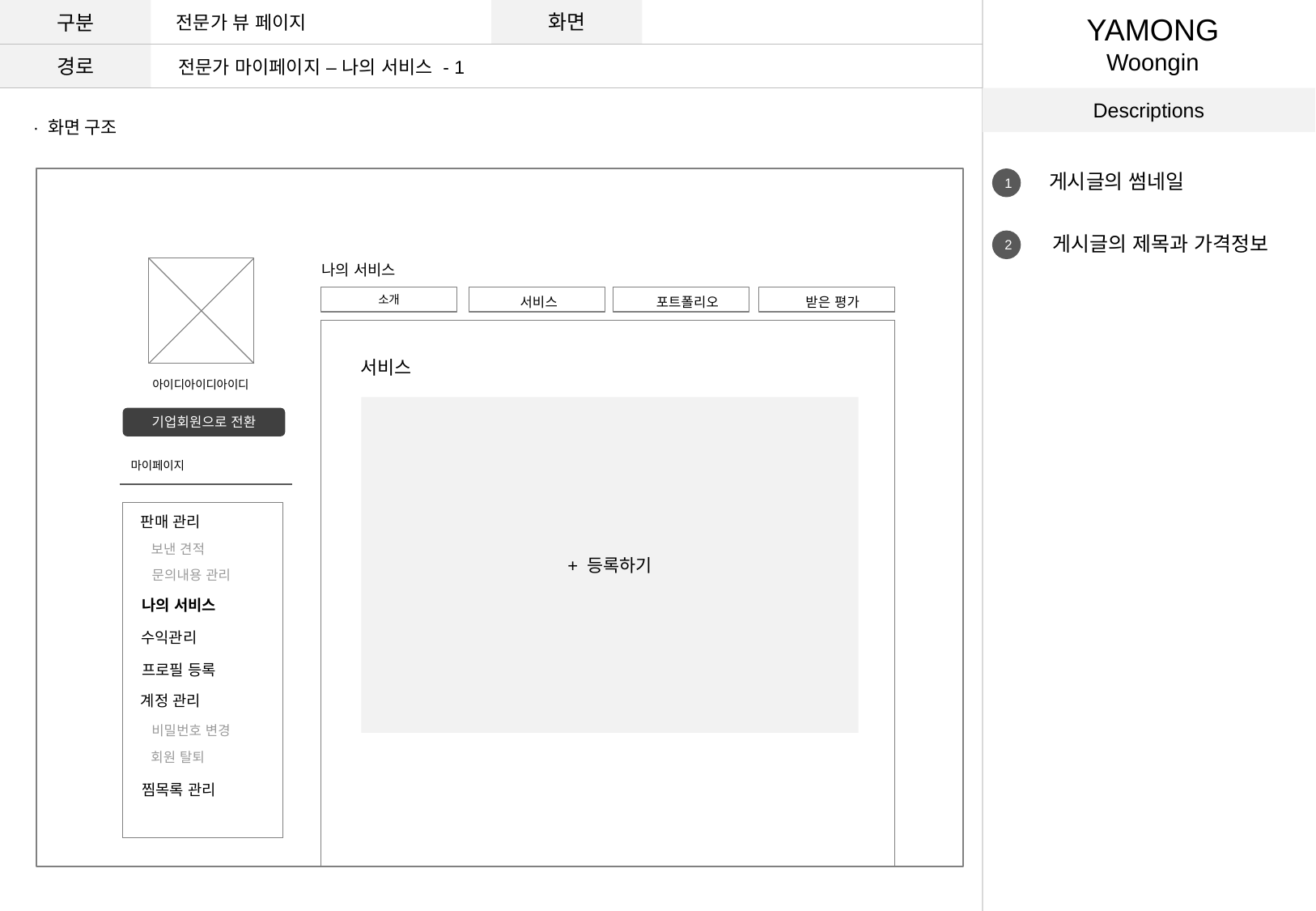

구분
화면
전문가 뷰 페이지
YAMONG
Woongin
경로
전문가 마이페이지 – 나의 서비스 - 1
Descriptions
· 화면 구조
게시글의 썸네일

1
게시글의 제목과 가격정보
2
나의 서비스

소개

서비스
포트폴리오
받은 평가

서비스
아이디아이디아이디

+ 등록하기
기업회원으로 전환
마이페이지

판매 관리
보낸 견적
문의내용 관리
나의 서비스
수익관리
프로필 등록
계정 관리
비밀번호 변경
회원 탈퇴
찜목록 관리